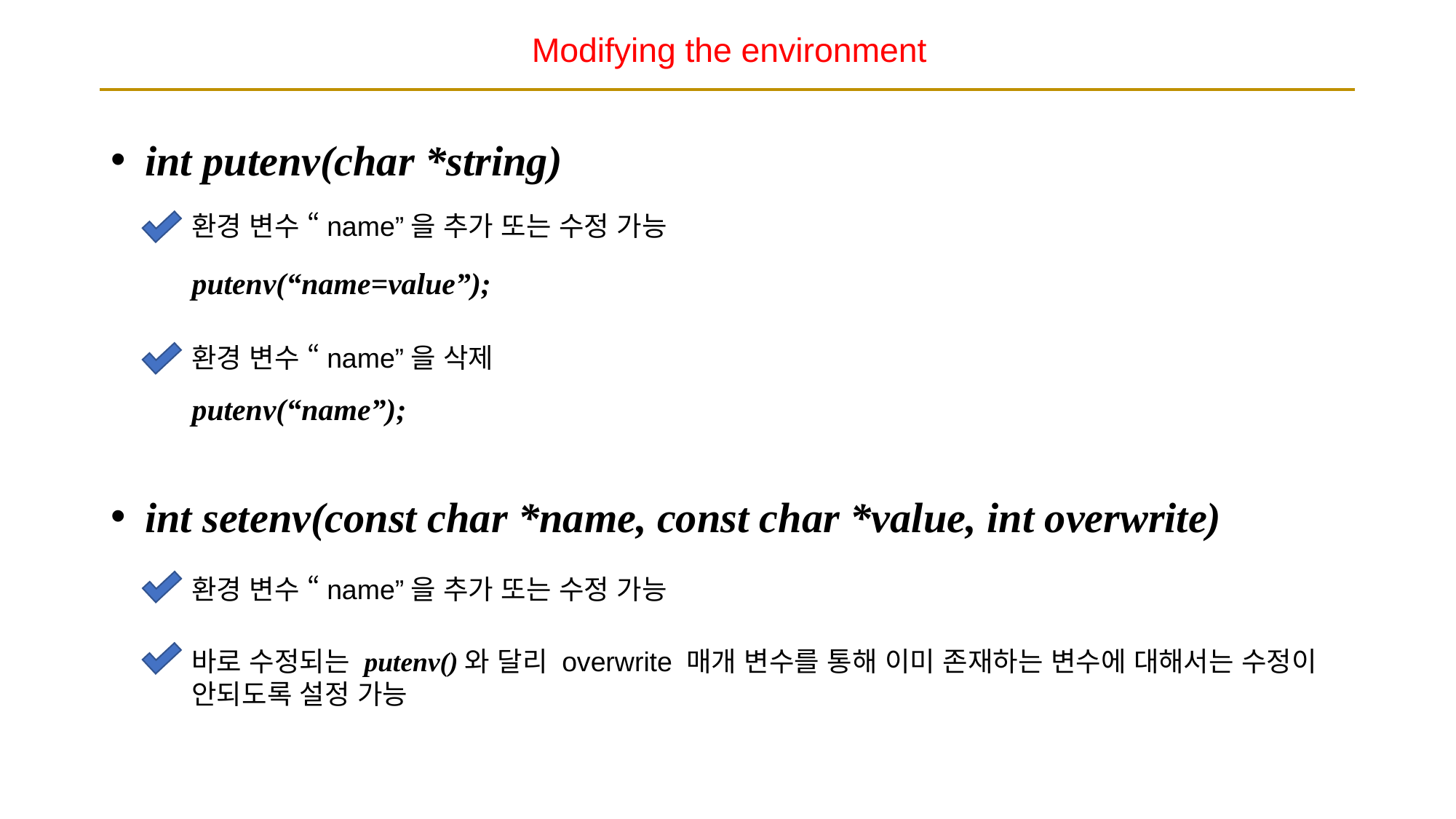

# Modifying the environment
int putenv(char *string)

int setenv(const char *name, const char *value, int overwrite)

환경 변수 “name”을 추가 또는 수정 가능

putenv(“name=value”);
환경 변수 “name”을 삭제

putenv(“name”);
환경 변수 “name”을 추가 또는 수정 가능

바로 수정되는 putenv()와 달리 overwrite 매개 변수를 통해 이미 존재하는 변수에 대해서는 수정이 안되도록 설정 가능